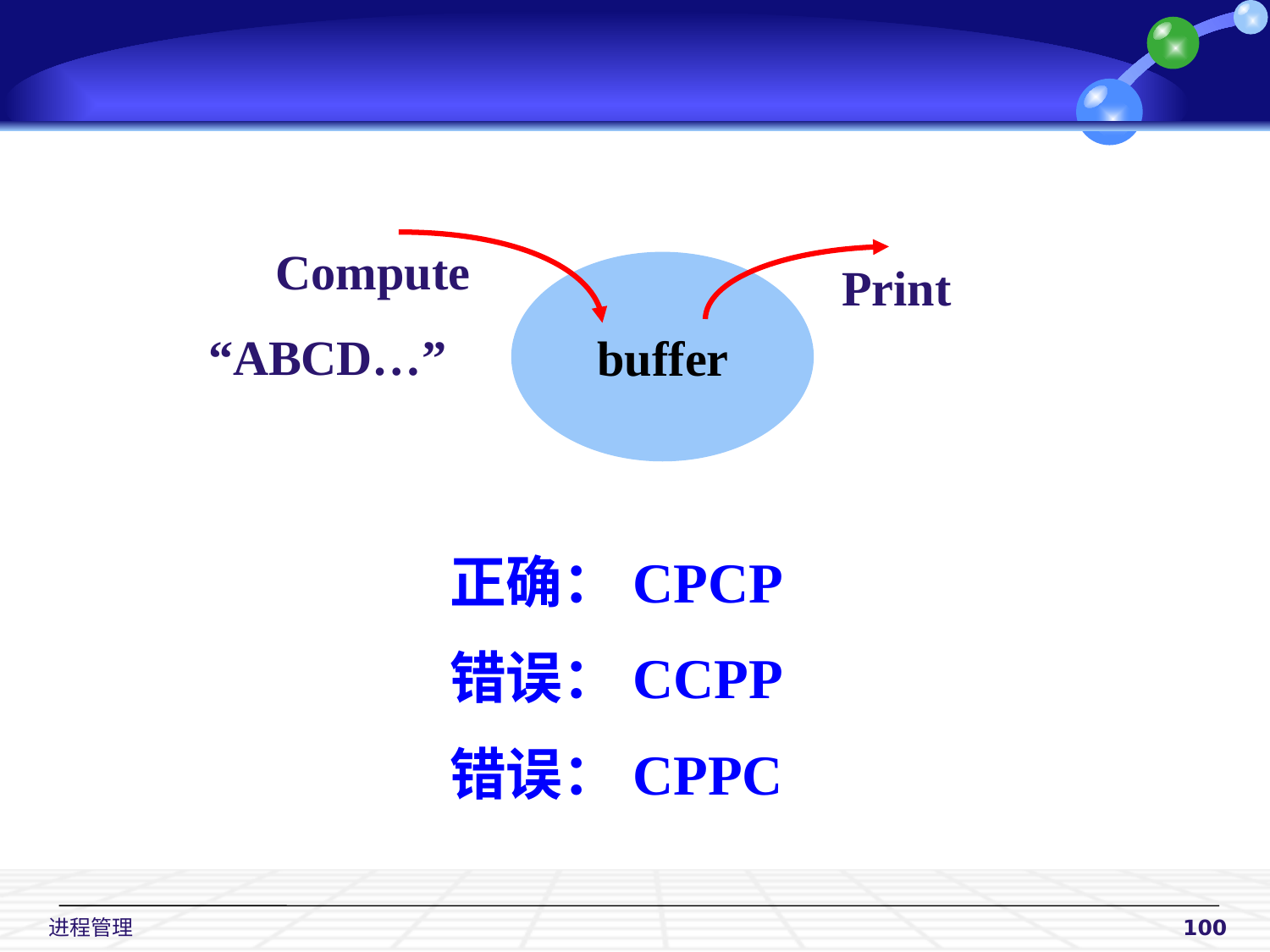

Compute

Print

buffer
“ABCD…”
正确：CPCP
错误：CCPP
错误：CPPC
   进程管理
100